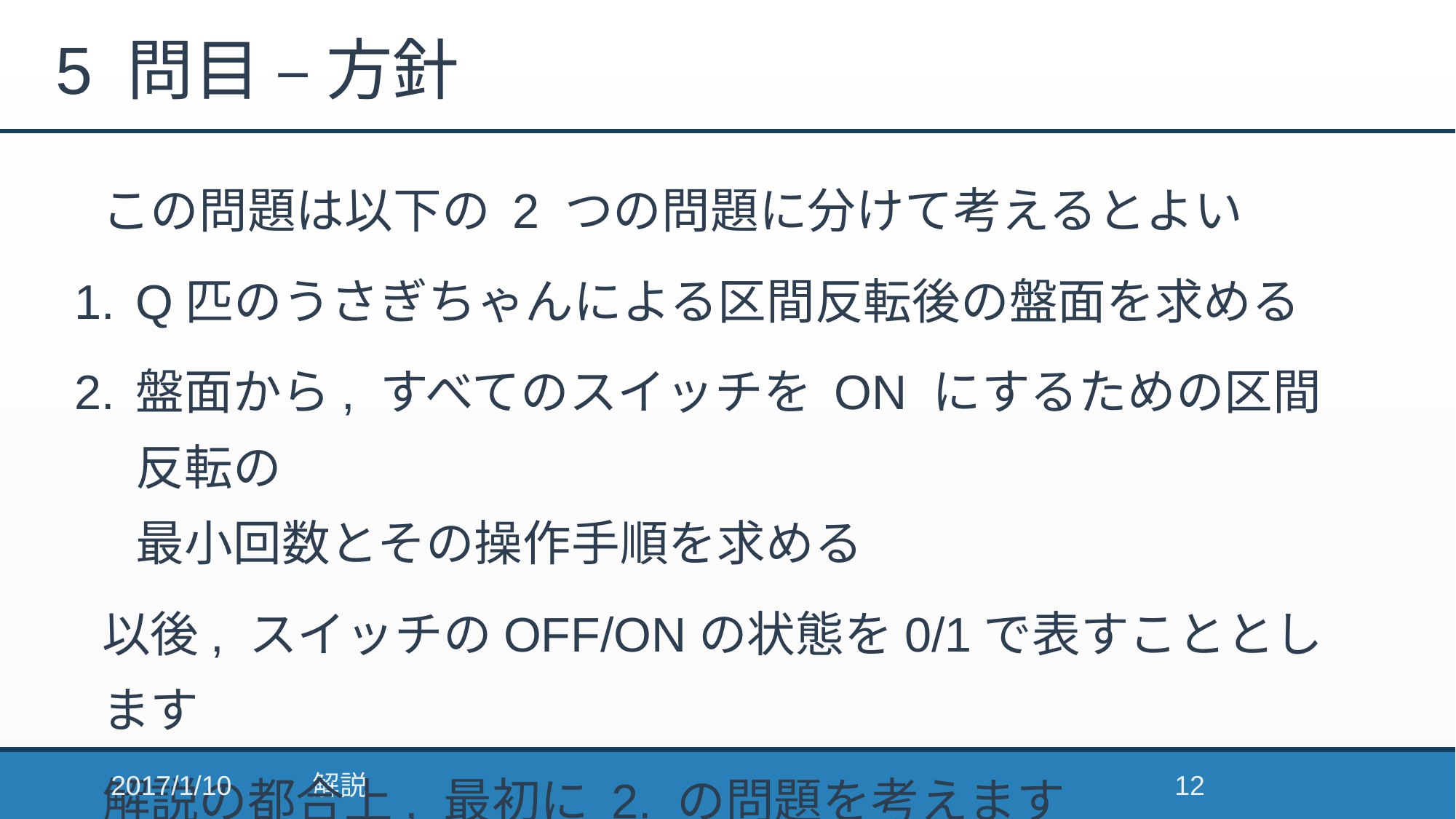

# 5 問目 – 方針
この問題は以下の 2 つの問題に分けて考えるとよい
Q匹のうさぎちゃんによる区間反転後の盤面を求める
盤面から, すべてのスイッチを ON にするための区間反転の
最小回数とその操作手順を求める
以後, スイッチのOFF/ONの状態を0/1で表すこととします
解説の都合上, 最初に 2. の問題を考えます
2017/1/10
解説
12